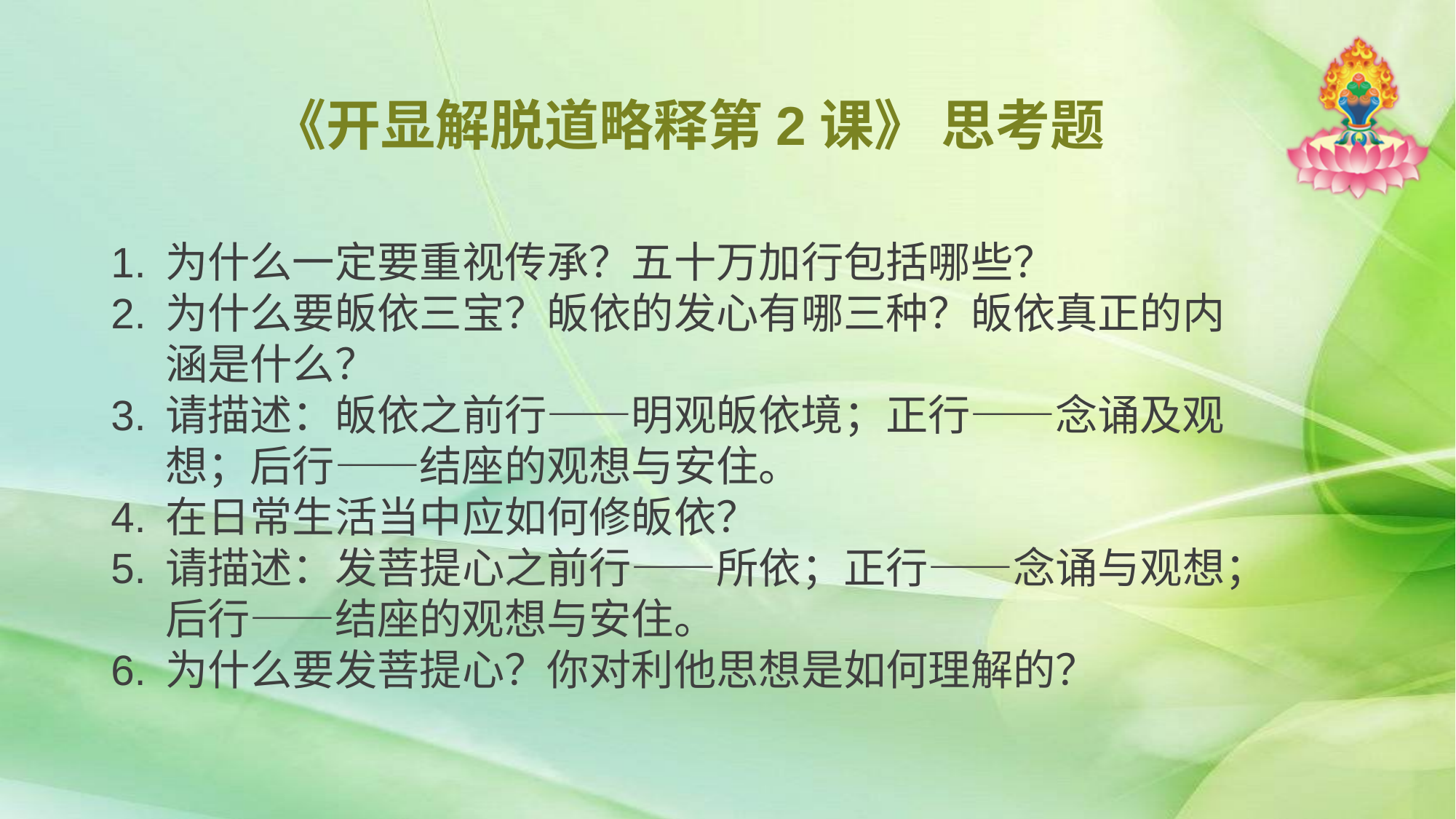

# 《开显解脱道略释第2课》 思考题
为什么一定要重视传承？五十万加行包括哪些？
为什么要皈依三宝？皈依的发心有哪三种？皈依真正的内涵是什么？
请描述：皈依之前行——明观皈依境；正行——念诵及观想；后行——结座的观想与安住。
在日常生活当中应如何修皈依？
请描述：发菩提心之前行——所依；正行——念诵与观想；后行——结座的观想与安住。
为什么要发菩提心？你对利他思想是如何理解的？